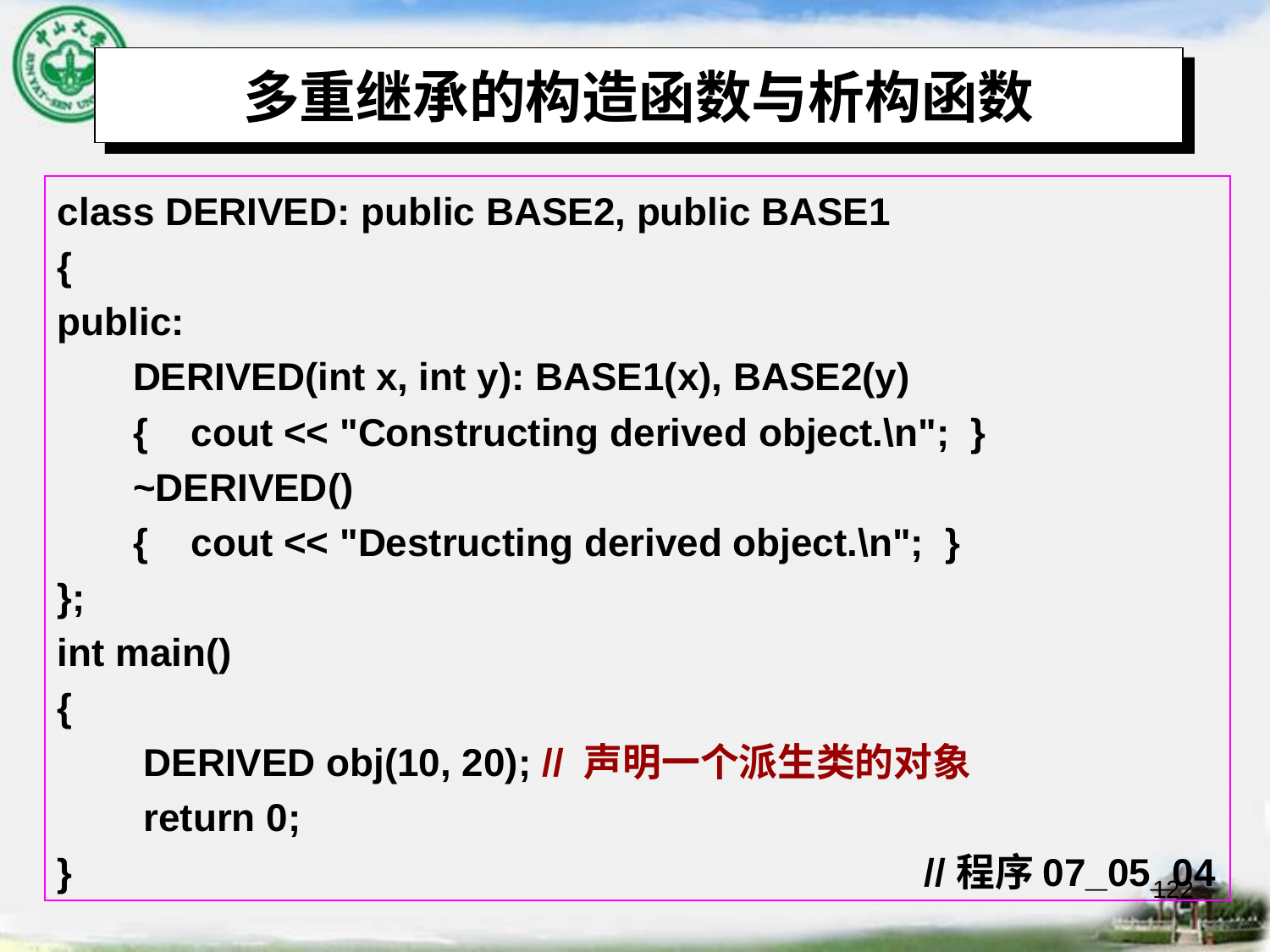

# 多重继承的构造函数与析构函数
class DERIVED: public BASE2, public BASE1
{
public:
       DERIVED(int x, int y): BASE1(x), BASE2(y)
       {    cout << "Constructing derived object.\n";  }
       ~DERIVED()
       {    cout << "Destructing derived object.\n";  }
};
int main()
{
        DERIVED obj(10, 20); // 声明一个派生类的对象
        return 0;
}                                                                               //程序07_05_04
122